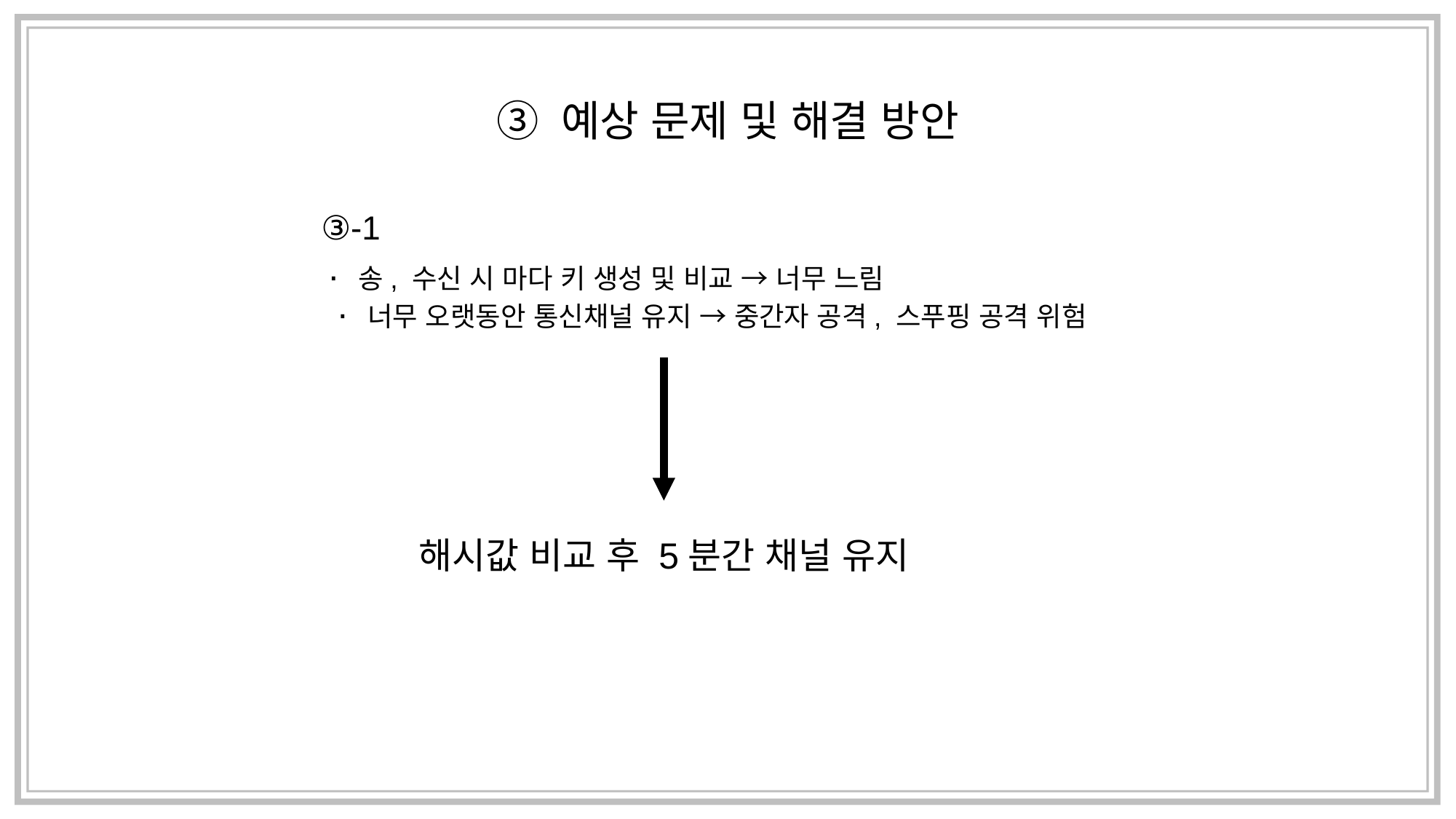

③ 예상 문제 및 해결 방안
③-1
· 송, 수신 시 마다 키 생성 및 비교 → 너무 느림
· 너무 오랫동안 통신채널 유지 → 중간자 공격, 스푸핑 공격 위험
해시값 비교 후 5분간 채널 유지